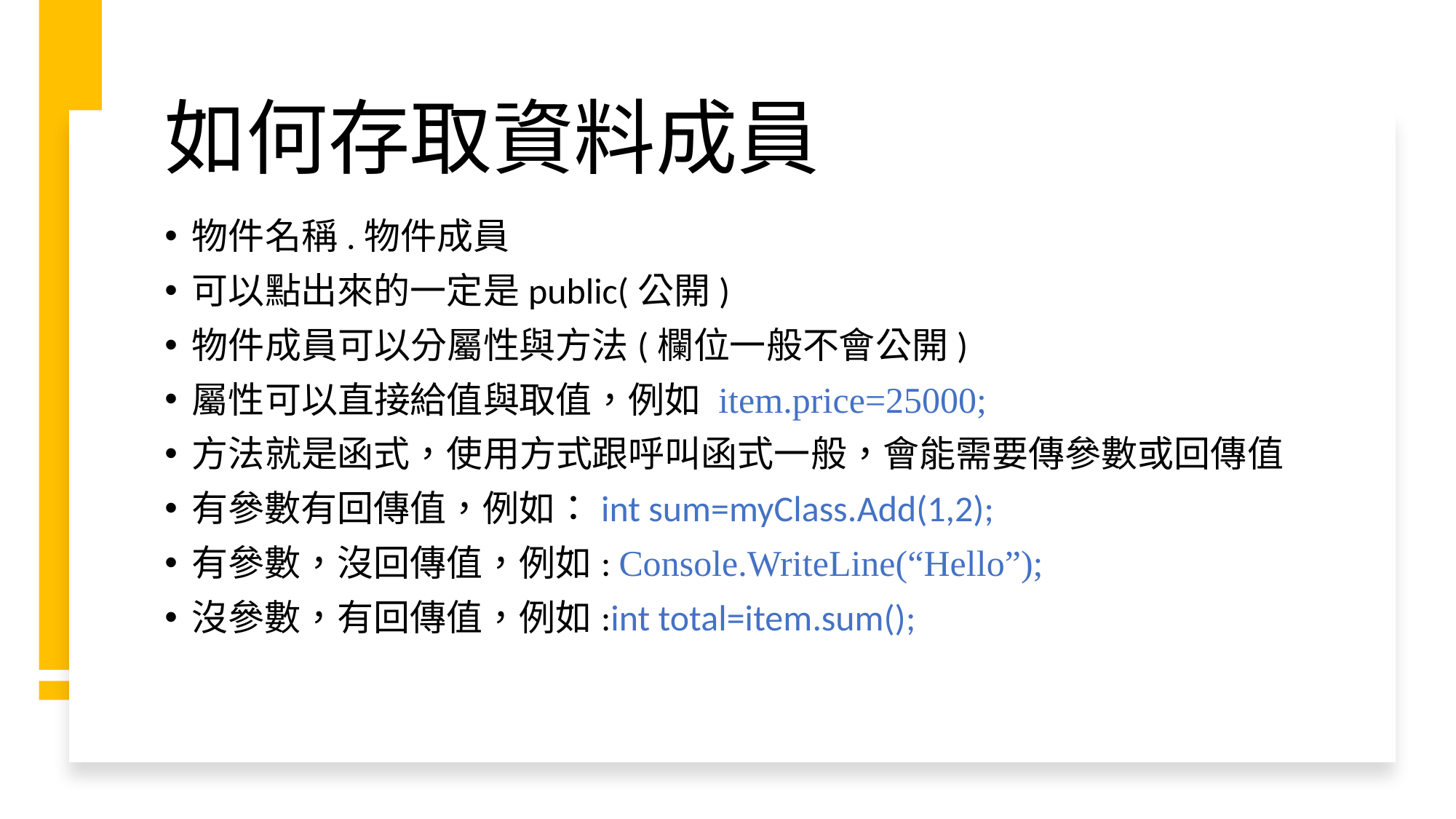

# 如何存取資料成員

物件名稱.物件成員
可以點出來的一定是public(公開)
物件成員可以分屬性與方法(欄位一般不會公開)
屬性可以直接給值與取值，例如 item.price=25000;
方法就是函式，使用方式跟呼叫函式一般，會能需要傳參數或回傳值
有參數有回傳值，例如：int sum=myClass.Add(1,2);
有參數，沒回傳值，例如: Console.WriteLine(“Hello”);
沒參數，有回傳值，例如:int total=item.sum();